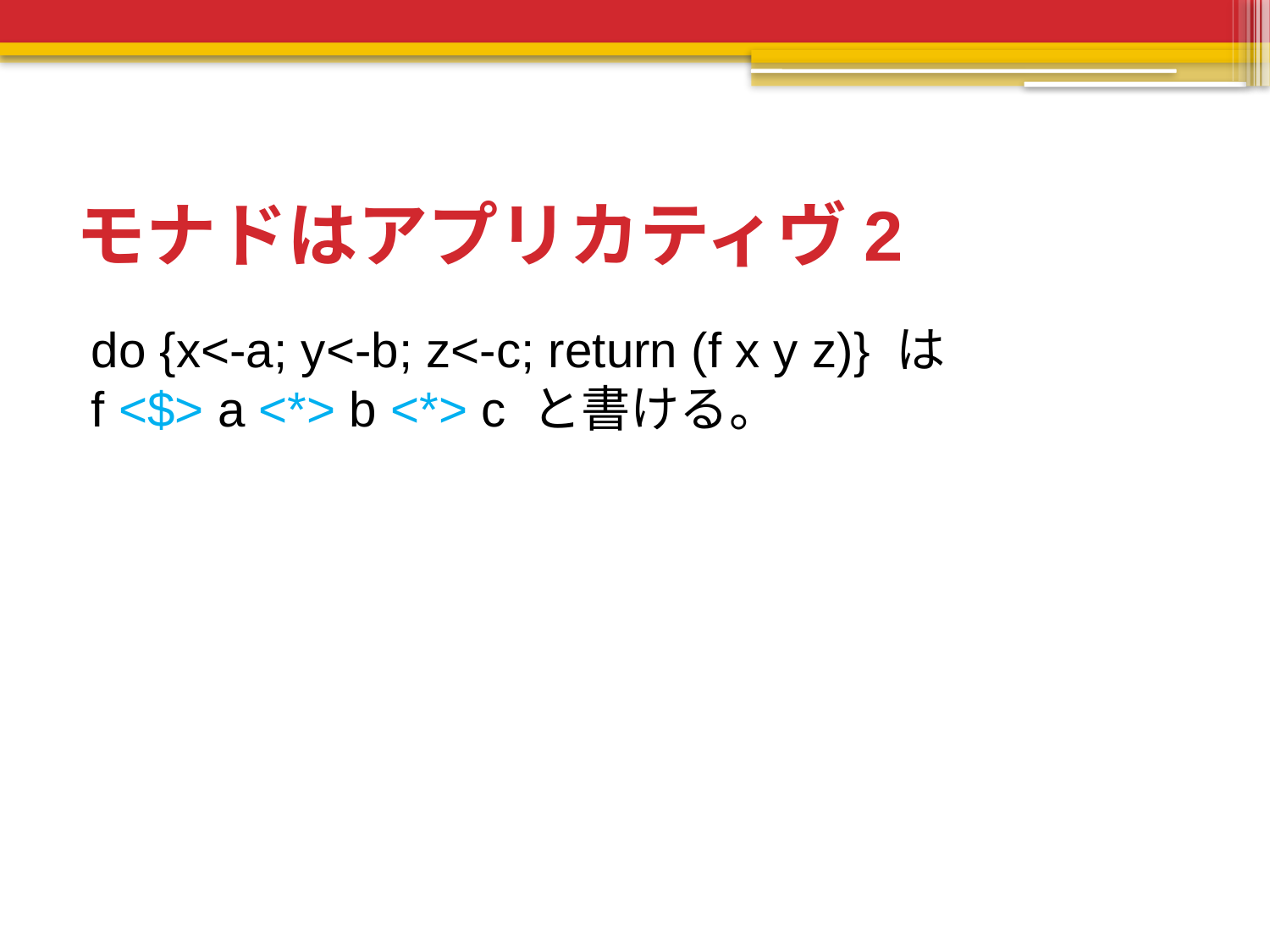

# モナドはアプリカティヴ2
do {x<-a; y<-b; z<-c; return (f x y z)} は
f <$> a <*> b <*> c と書ける。